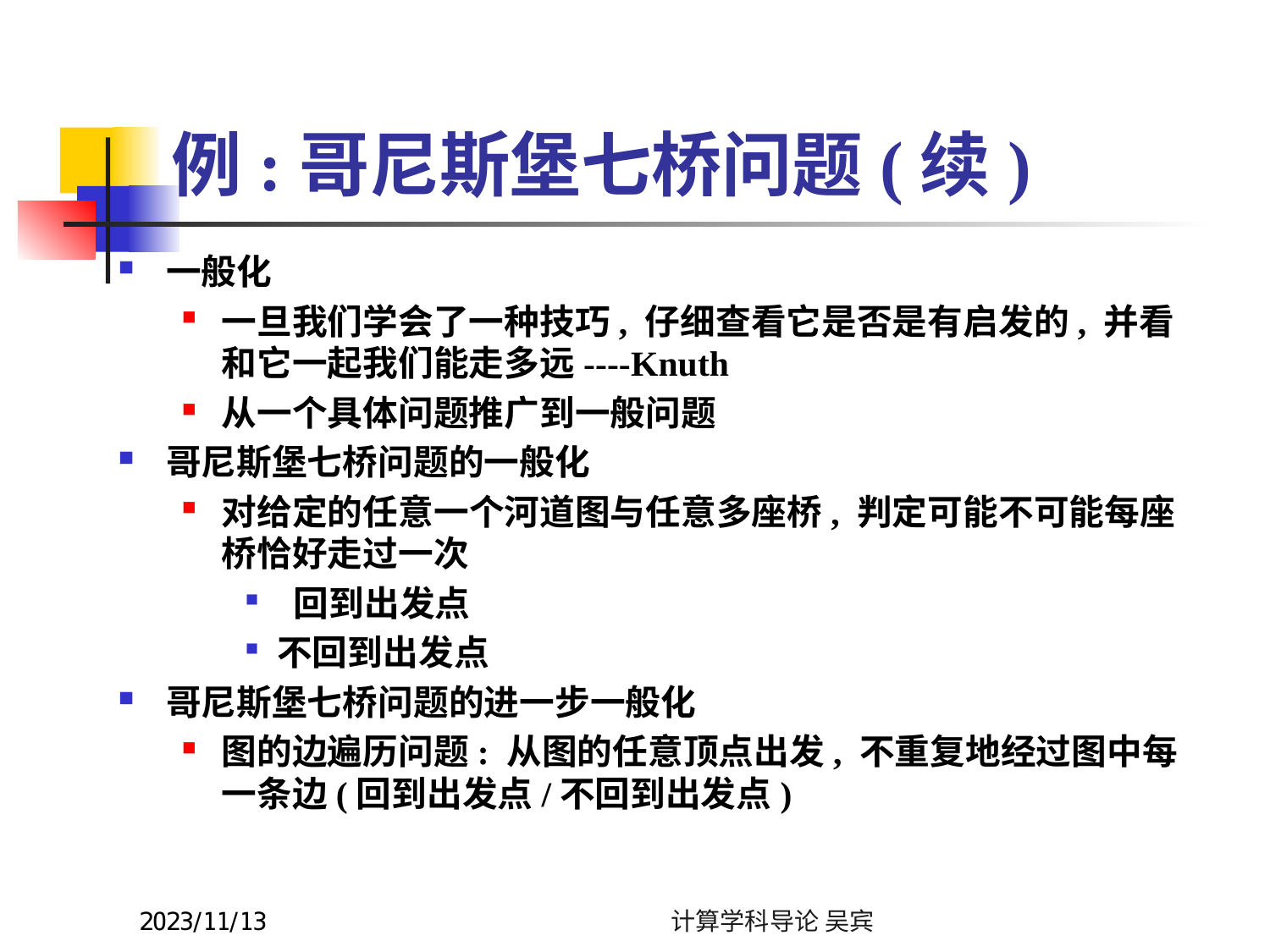

# 例:哥尼斯堡七桥问题(续)
一般化
一旦我们学会了一种技巧, 仔细查看它是否是有启发的, 并看和它一起我们能走多远----Knuth
从一个具体问题推广到一般问题
哥尼斯堡七桥问题的一般化
对给定的任意一个河道图与任意多座桥, 判定可能不可能每座桥恰好走过一次
 回到出发点
不回到出发点
哥尼斯堡七桥问题的进一步一般化
图的边遍历问题: 从图的任意顶点出发, 不重复地经过图中每一条边(回到出发点/不回到出发点)
2023/11/13
计算学科导论 吴宾